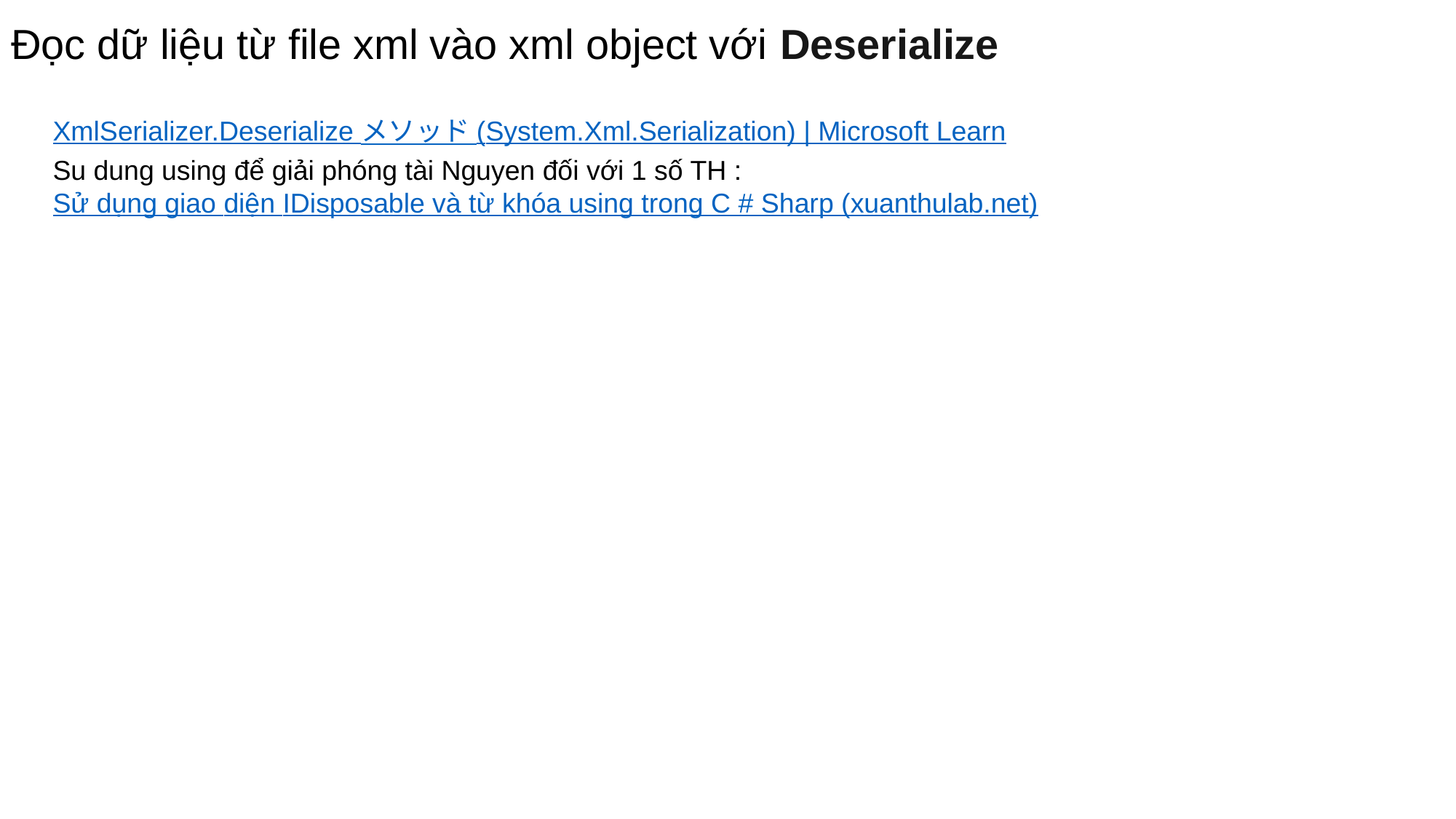

# Đọc dữ liệu từ file xml vào xml object với Deserialize
XmlSerializer.Deserialize メソッド (System.Xml.Serialization) | Microsoft Learn
Su dung using để giải phóng tài Nguyen đối với 1 số TH :
Sử dụng giao diện IDisposable và từ khóa using trong C # Sharp (xuanthulab.net)